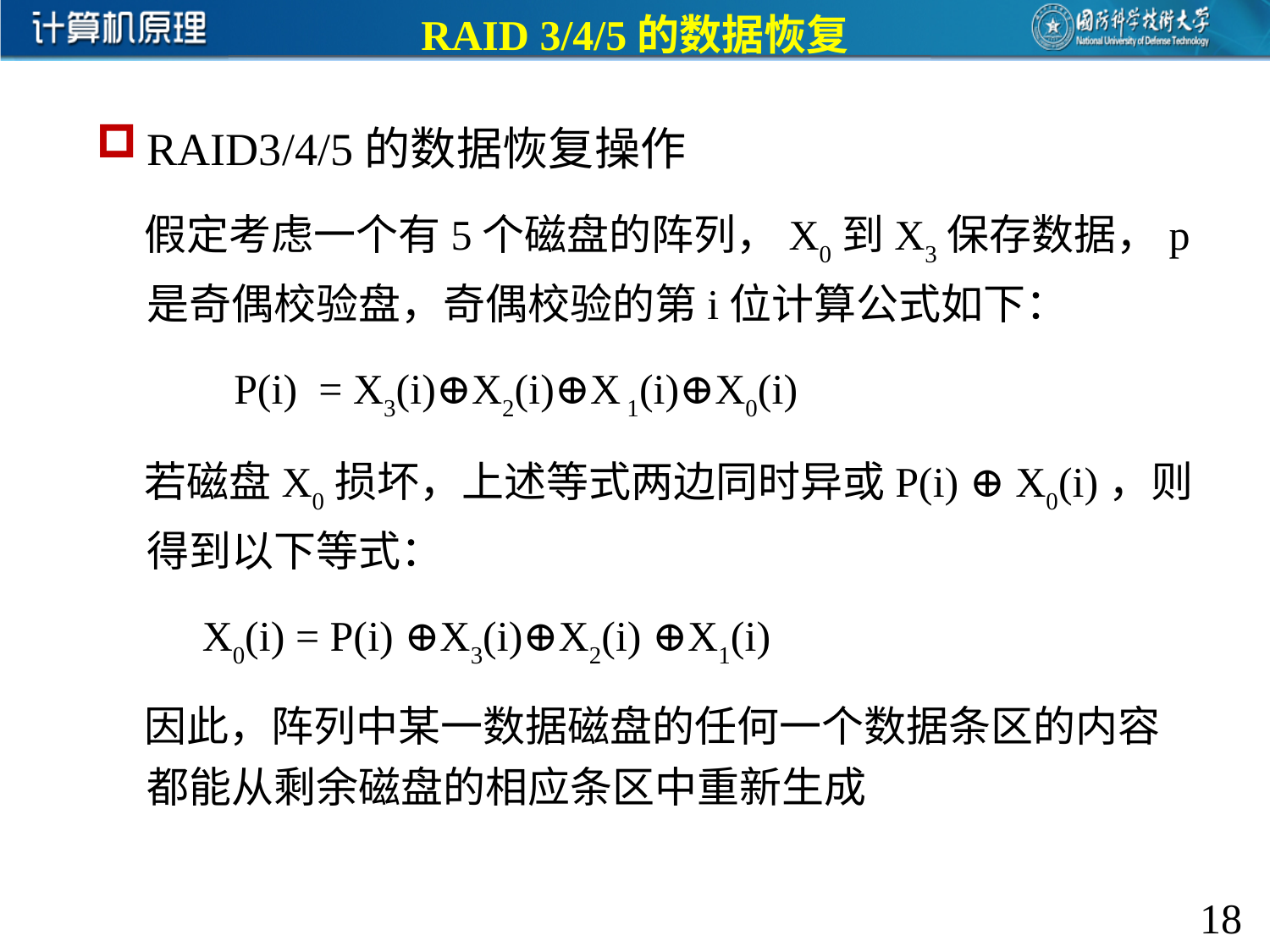

RAID 3/4/5的数据恢复
RAID3/4/5的数据恢复操作
    假定考虑一个有5个磁盘的阵列，X0到X3保存数据，p是奇偶校验盘，奇偶校验的第i位计算公式如下：
             P(i)  = X3(i)⊕X2(i)⊕X 1(i)⊕X0(i)
    若磁盘X0损坏，上述等式两边同时异或P(i) ⊕ X0(i)，则得到以下等式：
          X0(i) = P(i) ⊕X3(i)⊕X2(i) ⊕X1(i)
    因此，阵列中某一数据磁盘的任何一个数据条区的内容都能从剩余磁盘的相应条区中重新生成